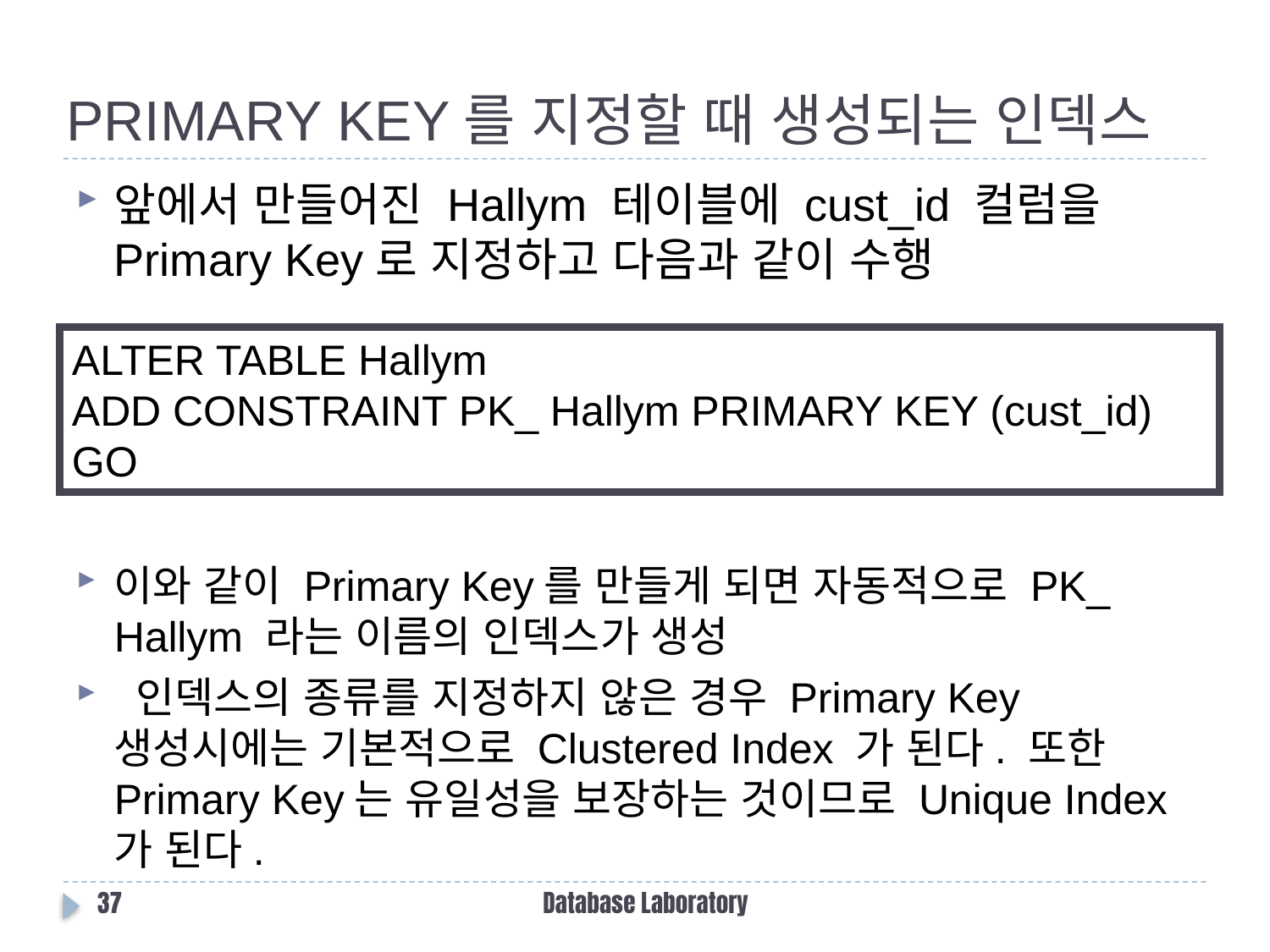

# PRIMARY KEY를 지정할 때 생성되는 인덱스
앞에서 만들어진 Hallym 테이블에 cust_id 컬럼을 Primary Key로 지정하고 다음과 같이 수행

이와 같이 Primary Key를 만들게 되면 자동적으로 PK_ Hallym 라는 이름의 인덱스가 생성
 인덱스의 종류를 지정하지 않은 경우 Primary Key 생성시에는 기본적으로 Clustered Index 가 된다. 또한 Primary Key는 유일성을 보장하는 것이므로 Unique Index가 된다.

ALTER TABLE Hallym
ADD CONSTRAINT PK_ Hallym PRIMARY KEY (cust_id)
GO
37
Database Laboratory